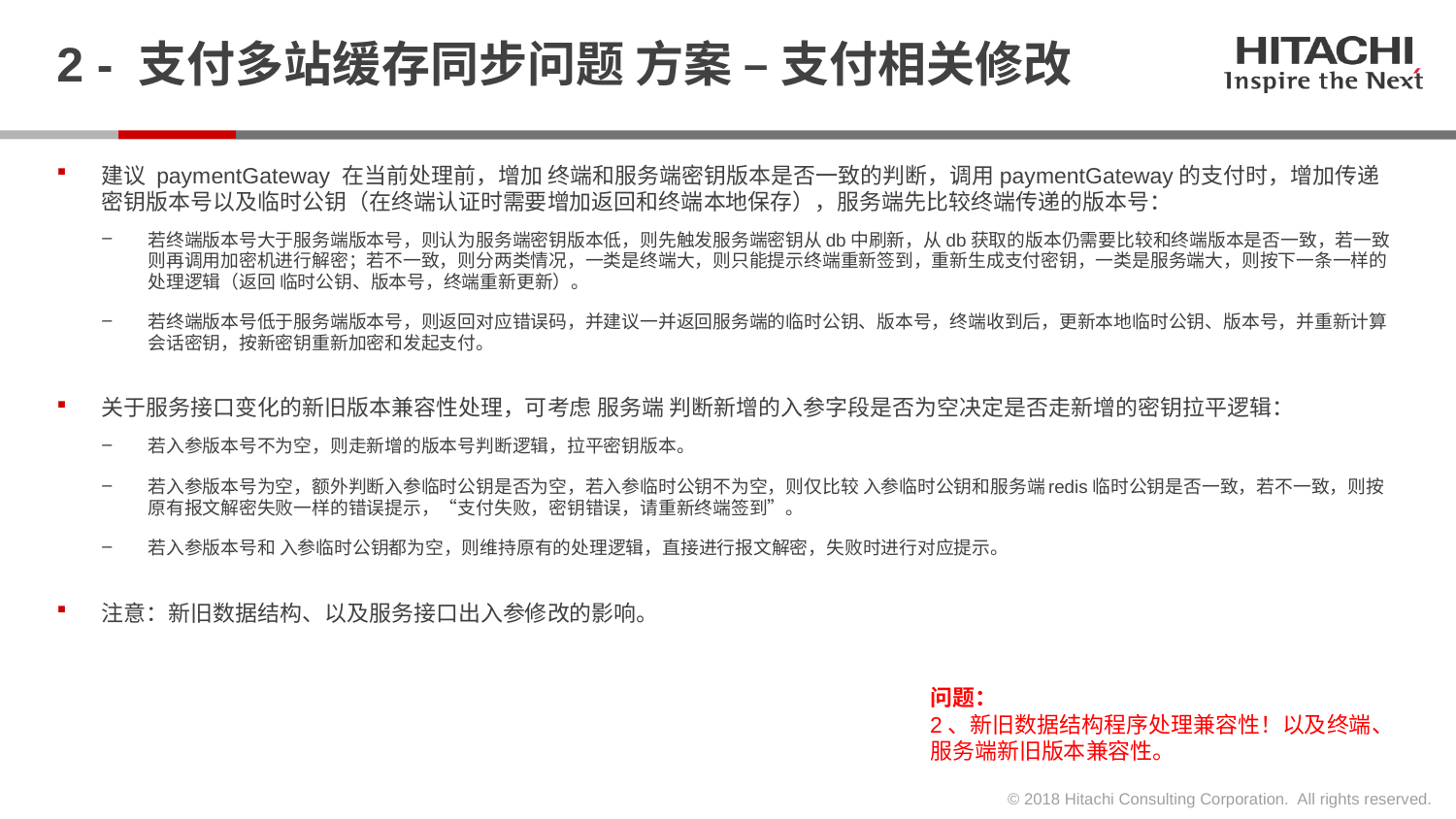

# 2 - 支付多站缓存同步问题 方案 – 支付相关修改
建议 paymentGateway 在当前处理前，增加 终端和服务端密钥版本是否一致的判断，调用paymentGateway的支付时，增加传递 密钥版本号以及临时公钥（在终端认证时需要增加返回和终端本地保存），服务端先比较终端传递的版本号：
若终端版本号大于服务端版本号，则认为服务端密钥版本低，则先触发服务端密钥从db中刷新，从db获取的版本仍需要比较和终端版本是否一致，若一致则再调用加密机进行解密；若不一致，则分两类情况，一类是终端大，则只能提示终端重新签到，重新生成支付密钥，一类是服务端大，则按下一条一样的处理逻辑（返回 临时公钥、版本号，终端重新更新）。
若终端版本号低于服务端版本号，则返回对应错误码，并建议一并返回服务端的临时公钥、版本号，终端收到后，更新本地临时公钥、版本号，并重新计算会话密钥，按新密钥重新加密和发起支付。
关于服务接口变化的新旧版本兼容性处理，可考虑 服务端 判断新增的入参字段是否为空决定是否走新增的密钥拉平逻辑：
若入参版本号不为空，则走新增的版本号判断逻辑，拉平密钥版本。
若入参版本号为空，额外判断入参临时公钥是否为空，若入参临时公钥不为空，则仅比较 入参临时公钥和服务端redis临时公钥是否一致，若不一致，则按原有报文解密失败一样的错误提示，“支付失败，密钥错误，请重新终端签到”。
若入参版本号和 入参临时公钥都为空，则维持原有的处理逻辑，直接进行报文解密，失败时进行对应提示。
注意：新旧数据结构、以及服务接口出入参修改的影响。
问题：
2、新旧数据结构程序处理兼容性！以及终端、服务端新旧版本兼容性。